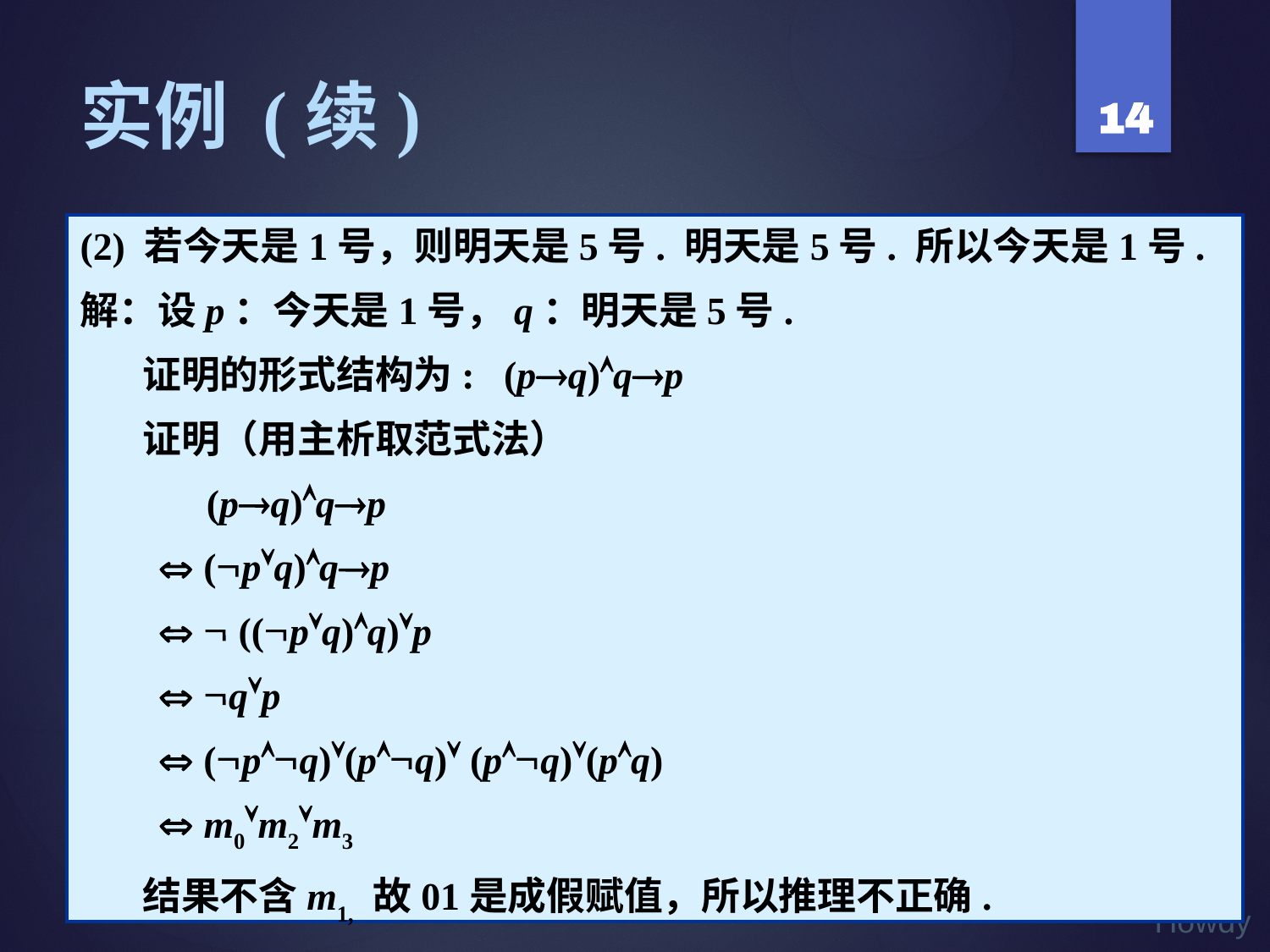

14
# 实例 (续)
(2) 若今天是1号，则明天是5号. 明天是5号. 所以今天是1号.
解：设p：今天是1号，q：明天是5号.
      证明的形式结构为:   (p→q)∧q→p
      证明（用主析取范式法）
             (p→q)∧q→p
        ⇔ (¬p∨q)∧q→p
        ⇔ ¬ ((¬p∨q)∧q)∨p
        ⇔ ¬q∨p
        ⇔ (¬p∧¬q)∨(p∧¬q)∨ (p∧¬q)∨(p∧q)
        ⇔ m0∨m2∨m3
      结果不含m1, 故01是成假赋值，所以推理不正确.